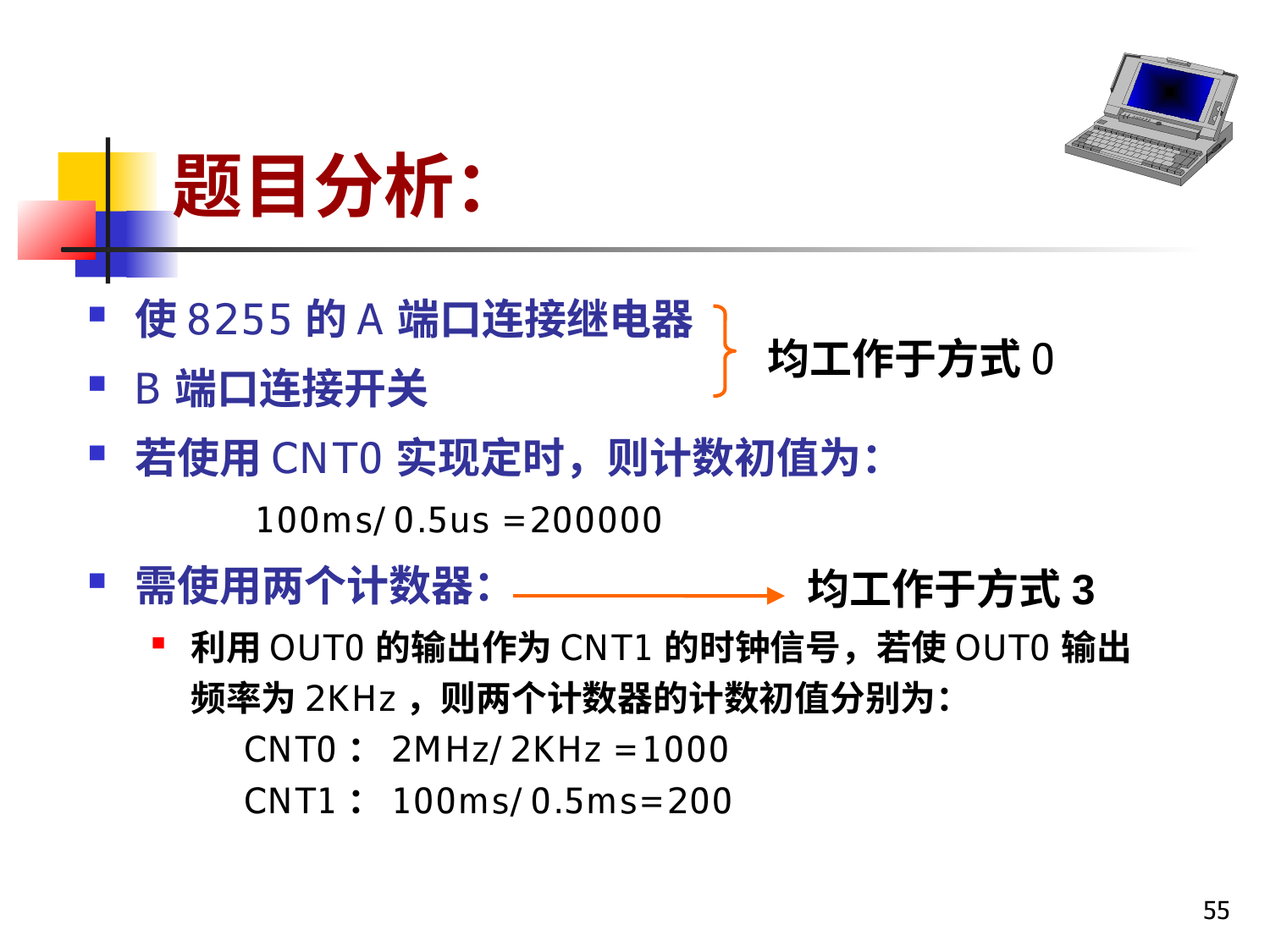

题目分析：
使8255的A端口连接继电器
B端口连接开关
若使用CNT0实现定时，则计数初值为：
          100ms/0.5us =200000
需使用两个计数器：
利用OUT0的输出作为CNT1的时钟信号，若使OUT0输出频率为2KHz，则两个计数器的计数初值分别为：
         CNT0：2MHz/2KHz =1000
         CNT1：100ms/0.5ms=200

均工作于方式0
均工作于方式3

55